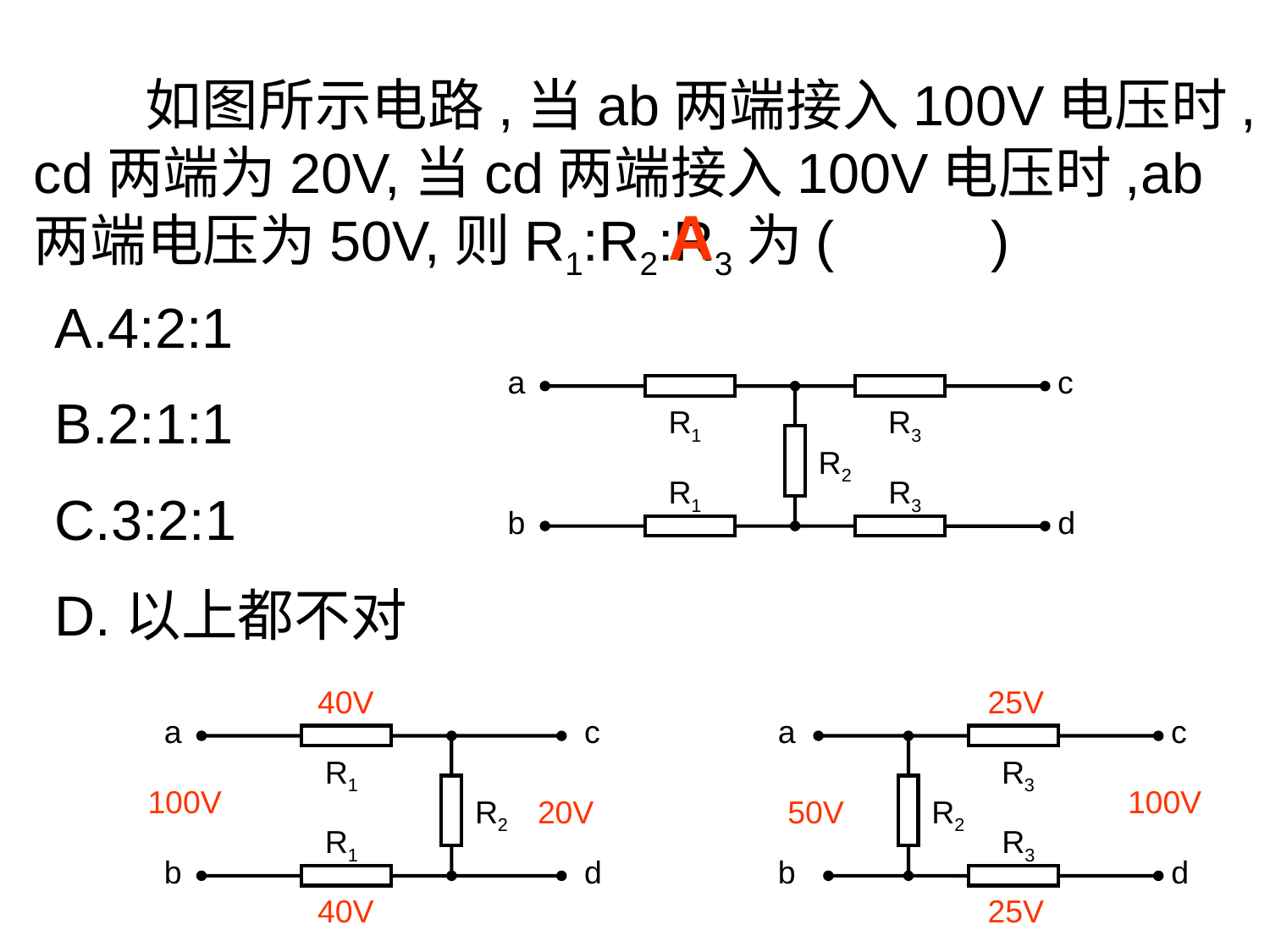

如图所示电路,当ab两端接入100V电压时,cd两端为20V,当cd两端接入100V电压时,ab两端电压为50V,则R1:R2:R3为(          )
A
A.4:2:1
B.2:1:1
C.3:2:1
D.以上都不对
a
c

R1
R3

R2
R1
R3
b
d

40V
25V
a
c

R1

R2
R1
b
d

a
c

R3

R2
R3
b
d

100V
100V
20V
50V
40V
25V